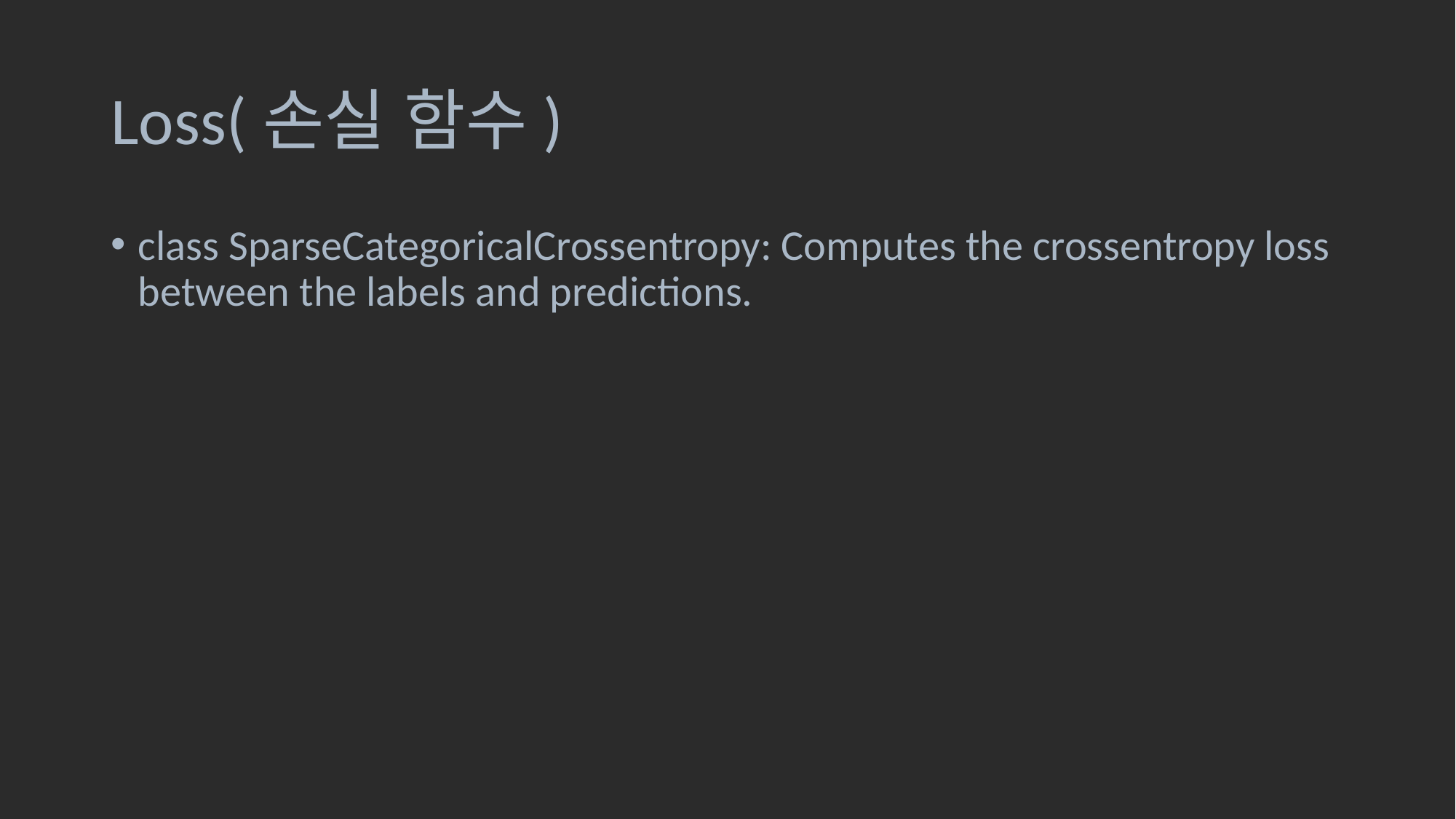

# Loss(손실 함수)
class SparseCategoricalCrossentropy: Computes the crossentropy loss between the labels and predictions.